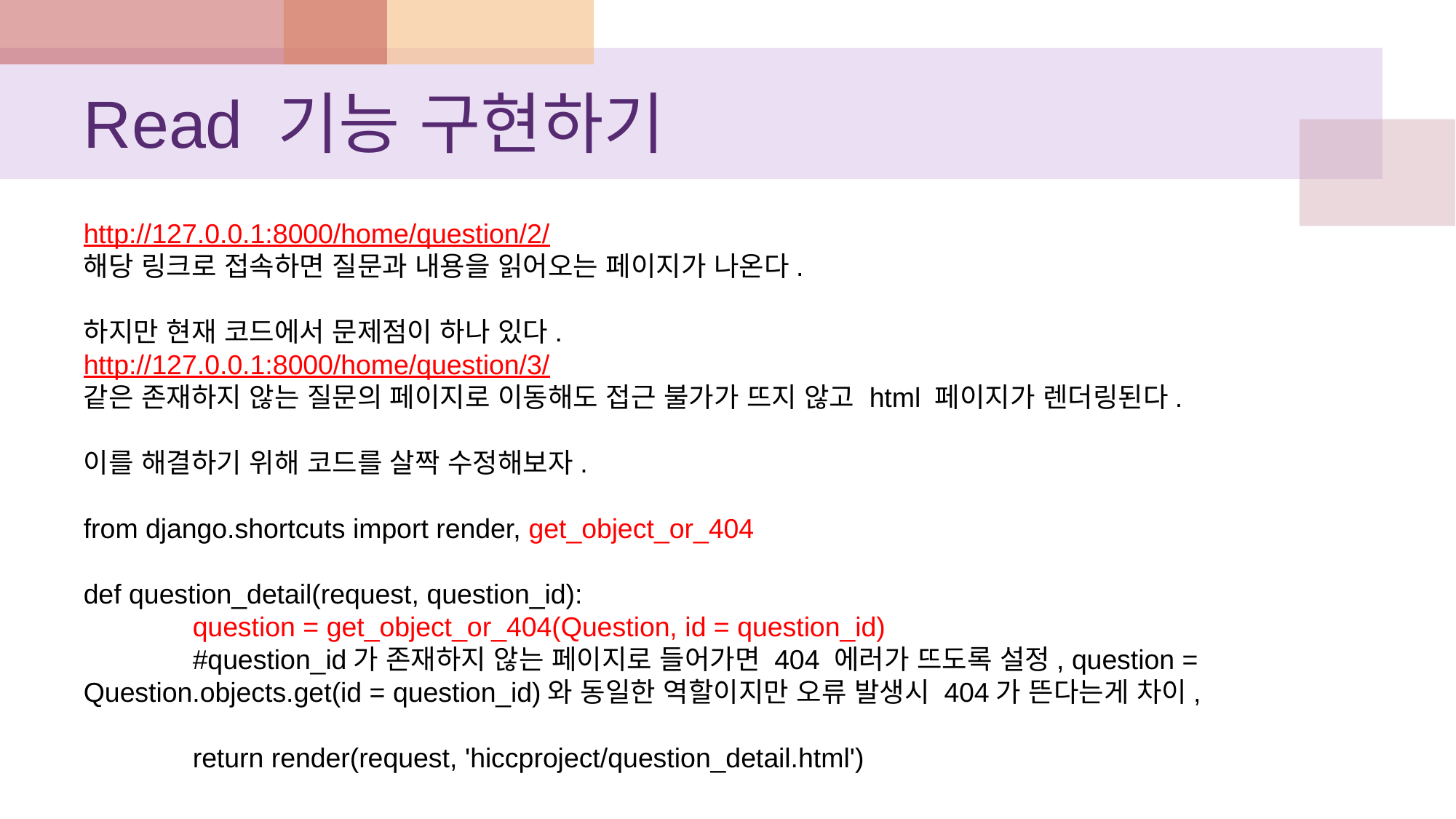

# Read 기능 구현하기
http://127.0.0.1:8000/home/question/2/
해당 링크로 접속하면 질문과 내용을 읽어오는 페이지가 나온다.

하지만 현재 코드에서 문제점이 하나 있다.
http://127.0.0.1:8000/home/question/3/
같은 존재하지 않는 질문의 페이지로 이동해도 접근 불가가 뜨지 않고 html 페이지가 렌더링된다.

이를 해결하기 위해 코드를 살짝 수정해보자.

from django.shortcuts import render, get_object_or_404

def question_detail(request, question_id):
	question = get_object_or_404(Question, id = question_id)
	#question_id가 존재하지 않는 페이지로 들어가면 404 에러가 뜨도록 설정, question = 	Question.objects.get(id = question_id)와 동일한 역할이지만 오류 발생시 404가 뜬다는게 차이,

	return render(request, 'hiccproject/question_detail.html')